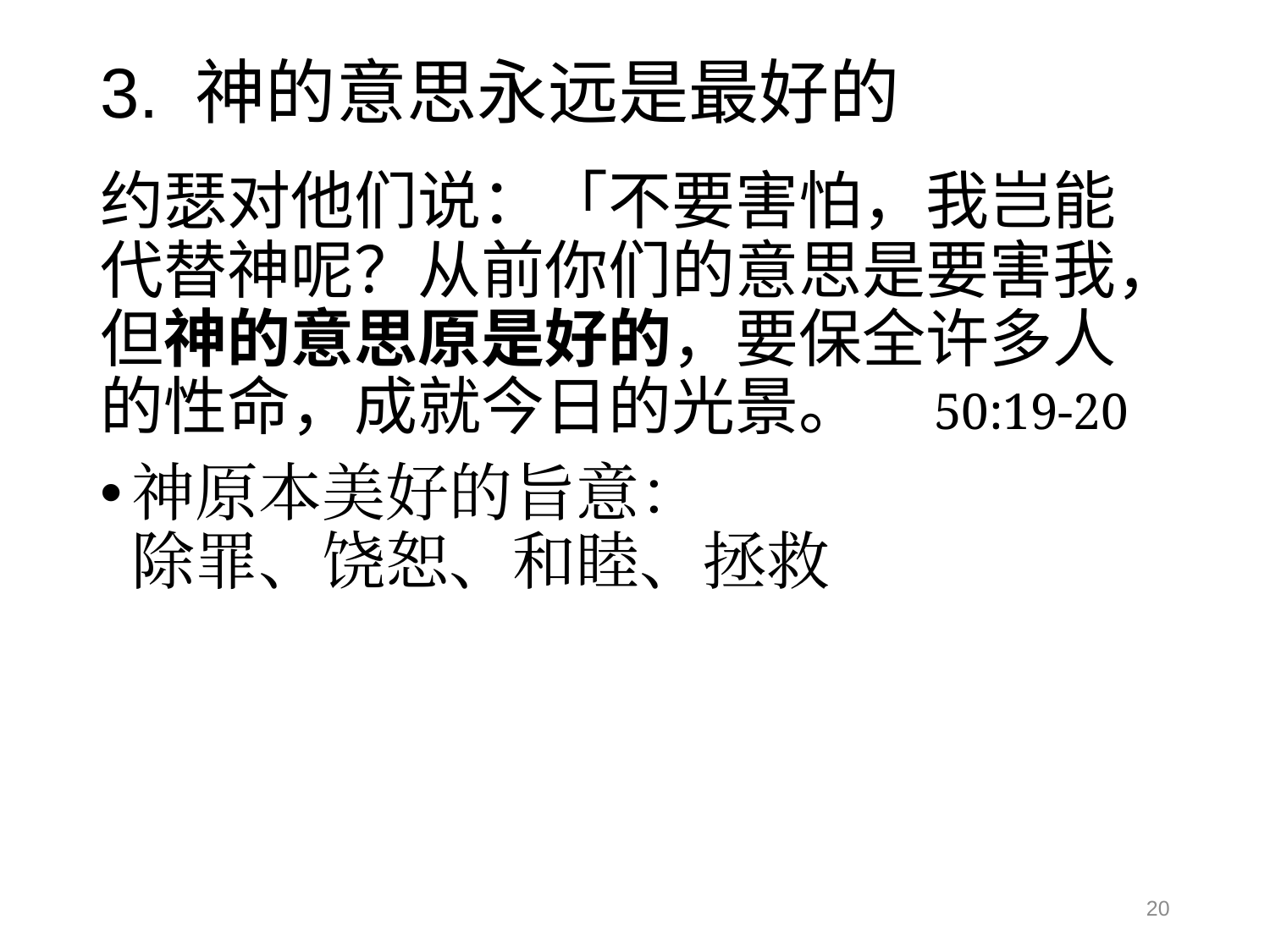

# 3. 神的意思永远是最好的
约瑟对他们说：「不要害怕，我岂能代替神呢？从前你们的意思是要害我，但神的意思原是好的，要保全许多人的性命，成就今日的光景。    50:19-20
神原本美好的旨意：
除罪、饶恕、和睦、拯救
20